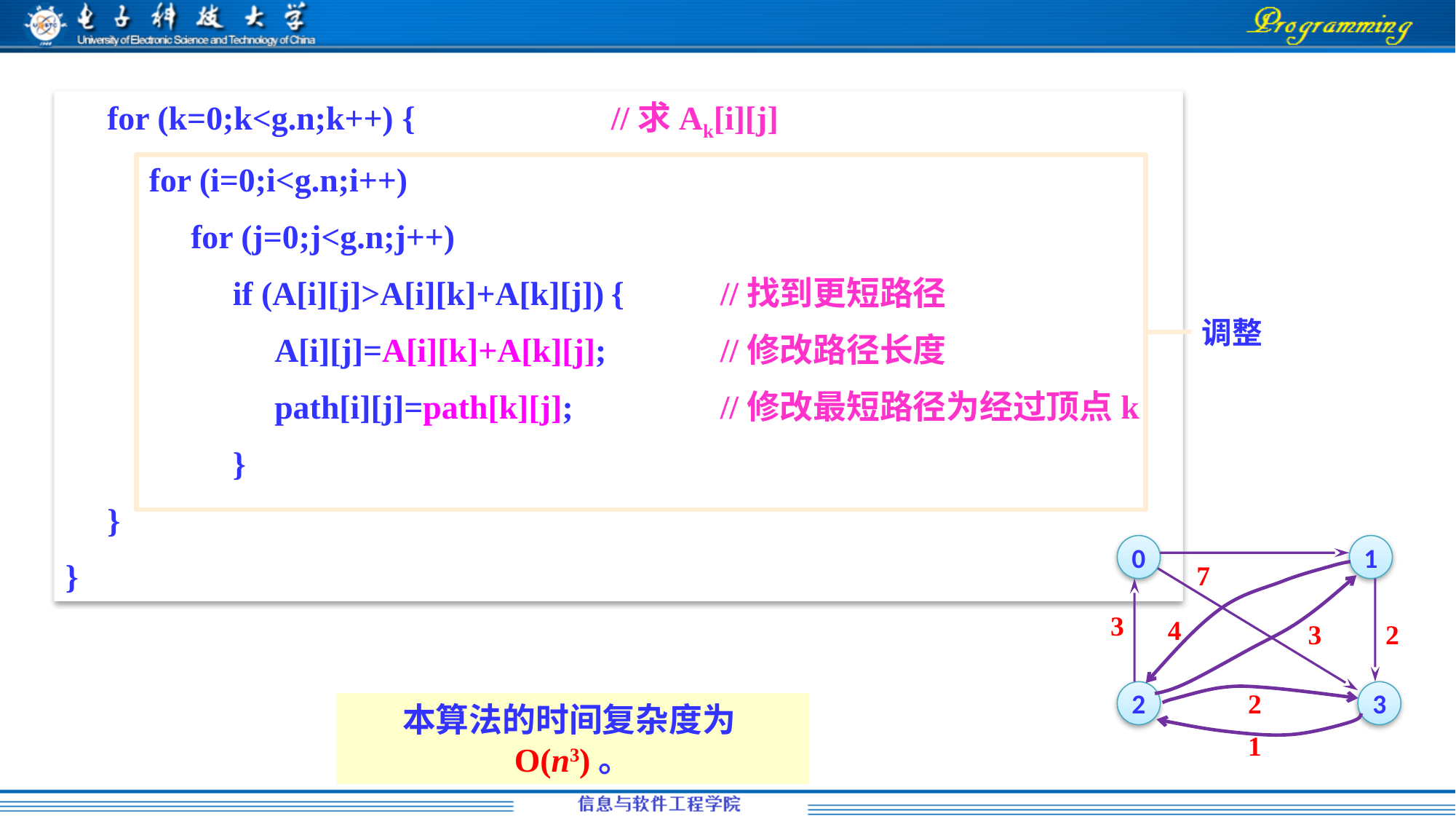

for (k=0;k<g.n;k++) { 		//求Ak[i][j]
          for (i=0;i<g.n;i++)
               for (j=0;j<g.n;j++)
                    if (A[i][j]>A[i][k]+A[k][j])	{	//找到更短路径
                         A[i][j]=A[i][k]+A[k][j];		//修改路径长度
                         path[i][j]=path[k][j]; 		//修改最短路径为经过顶点k
                    }
     }
}

调整
0
1

7

3
4
3
2
2
2
3

1
本算法的时间复杂度为O(n3)。